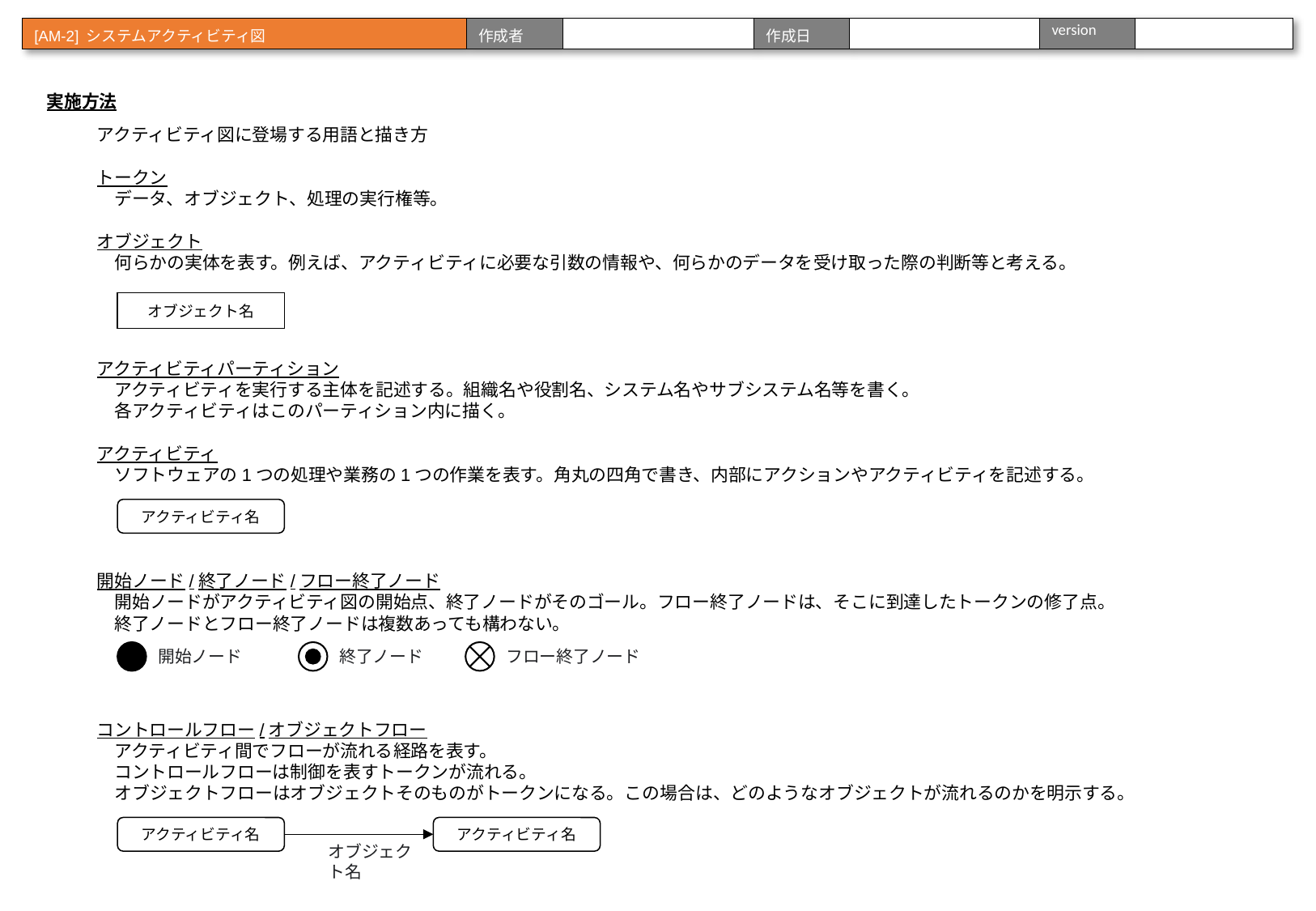

| [AM-2] システムアクティビティ図 | 作成者 |  | 作成日 |  | version |  |
| --- | --- | --- | --- | --- | --- | --- |
実施方法
アクティビティ図に登場する用語と描き方

トークン
　データ、オブジェクト、処理の実行権等。

オブジェクト
　何らかの実体を表す。例えば、アクティビティに必要な引数の情報や、何らかのデータを受け取った際の判断等と考える。

アクティビティパーティション
　アクティビティを実行する主体を記述する。組織名や役割名、システム名やサブシステム名等を書く。
　各アクティビティはこのパーティション内に描く。

アクティビティ
　ソフトウェアの1つの処理や業務の1つの作業を表す。角丸の四角で書き、内部にアクションやアクティビティを記述する。

開始ノード/終了ノード/フロー終了ノード
　開始ノードがアクティビティ図の開始点、終了ノードがそのゴール。フロー終了ノードは、そこに到達したトークンの修了点。
　終了ノードとフロー終了ノードは複数あっても構わない。

コントロールフロー/オブジェクトフロー
　アクティビティ間でフローが流れる経路を表す。
　コントロールフローは制御を表すトークンが流れる。
　オブジェクトフローはオブジェクトそのものがトークンになる。この場合は、どのようなオブジェクトが流れるのかを明示する。
オブジェクト名
アクティビティ名
フロー終了ノード
開始ノード
終了ノード

アクティビティ名
アクティビティ名
オブジェクト名